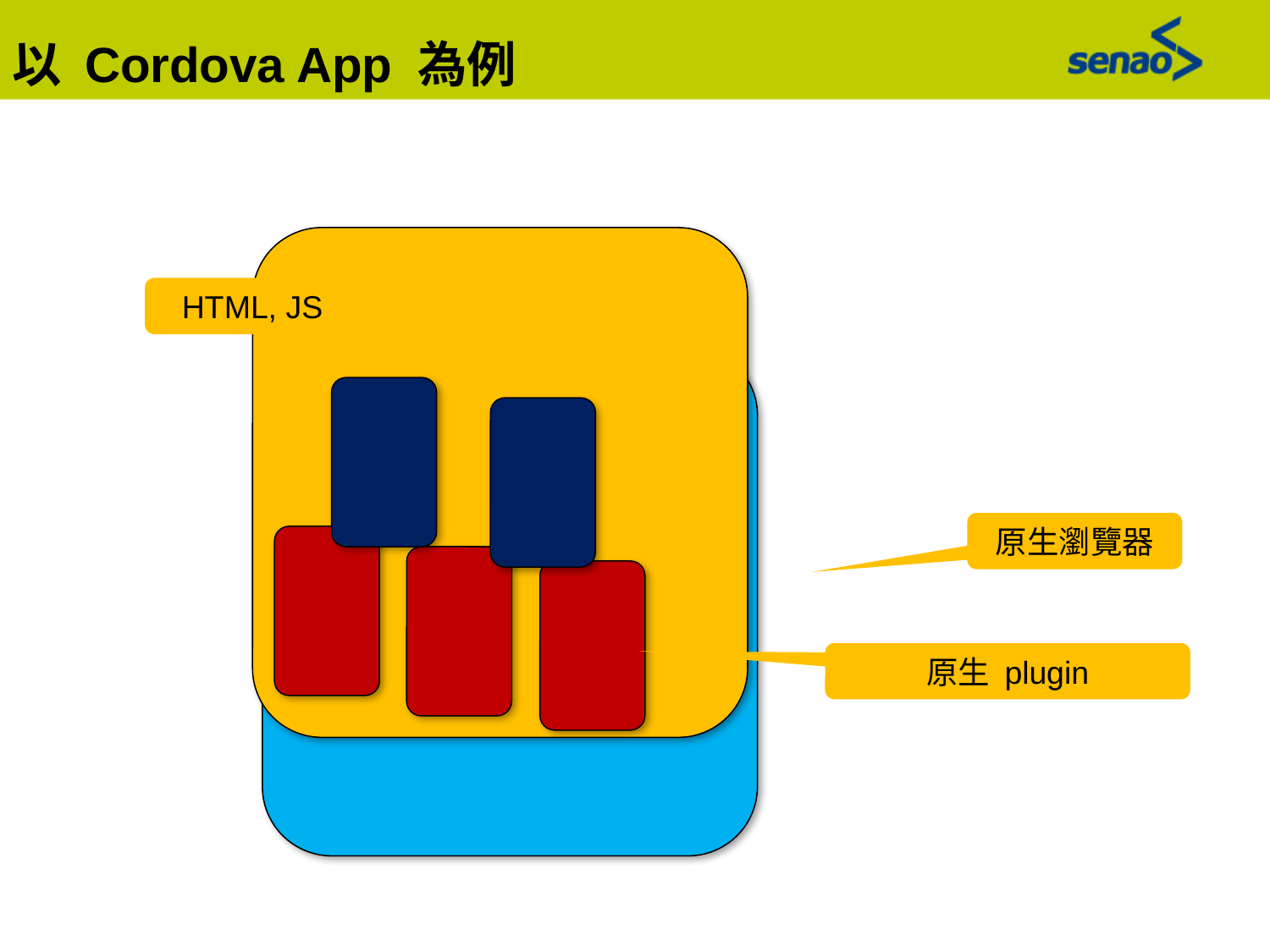

以 Cordova App 為例

HTML, JS

原生瀏覽器

原生 plugin